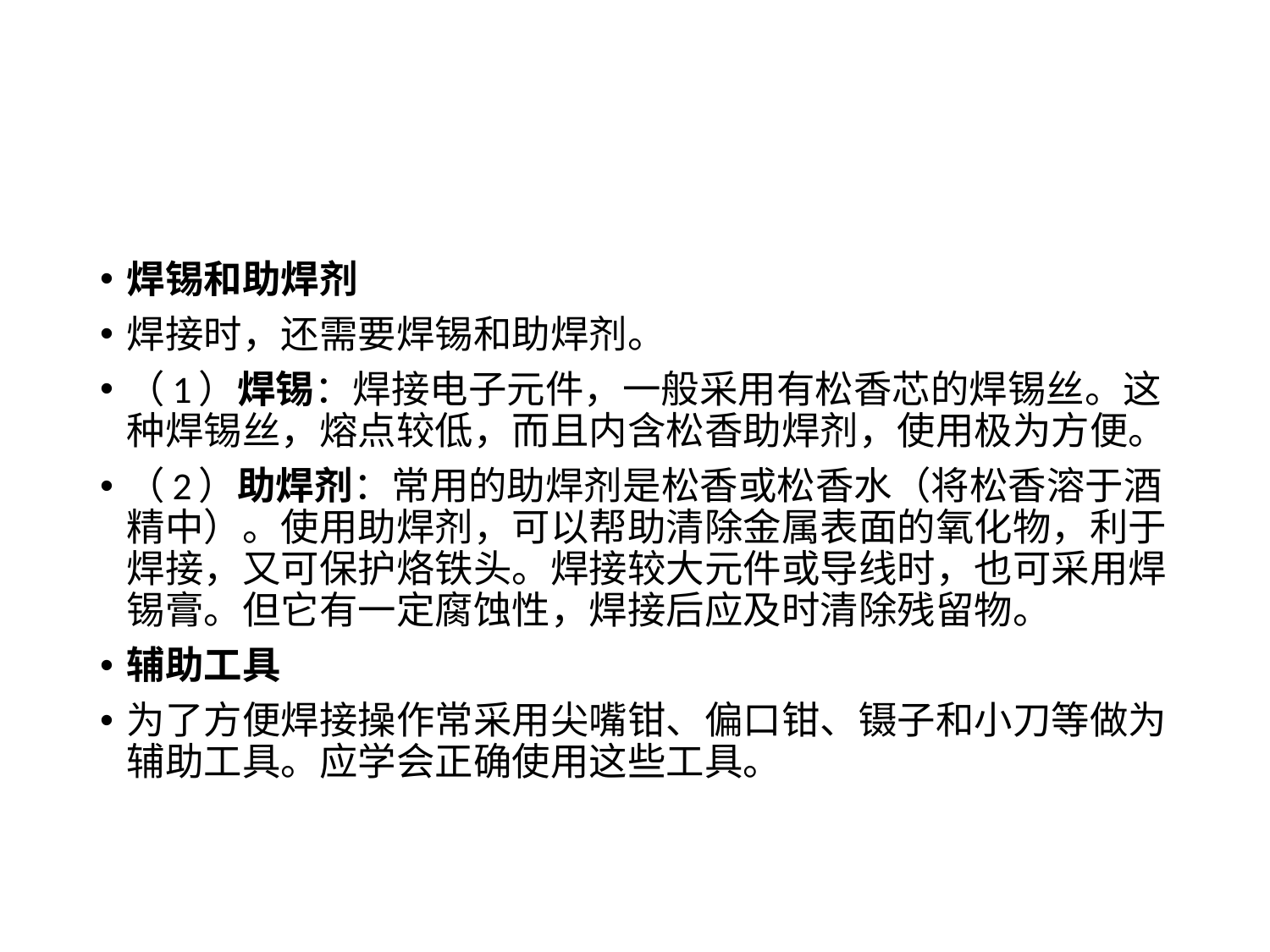

#
焊锡和助焊剂
焊接时，还需要焊锡和助焊剂。
（1）焊锡：焊接电子元件，一般采用有松香芯的焊锡丝。这种焊锡丝，熔点较低，而且内含松香助焊剂，使用极为方便。
（2）助焊剂：常用的助焊剂是松香或松香水（将松香溶于酒精中）。使用助焊剂，可以帮助清除金属表面的氧化物，利于焊接，又可保护烙铁头。焊接较大元件或导线时，也可采用焊锡膏。但它有一定腐蚀性，焊接后应及时清除残留物。
辅助工具
为了方便焊接操作常采用尖嘴钳、偏口钳、镊子和小刀等做为辅助工具。应学会正确使用这些工具。